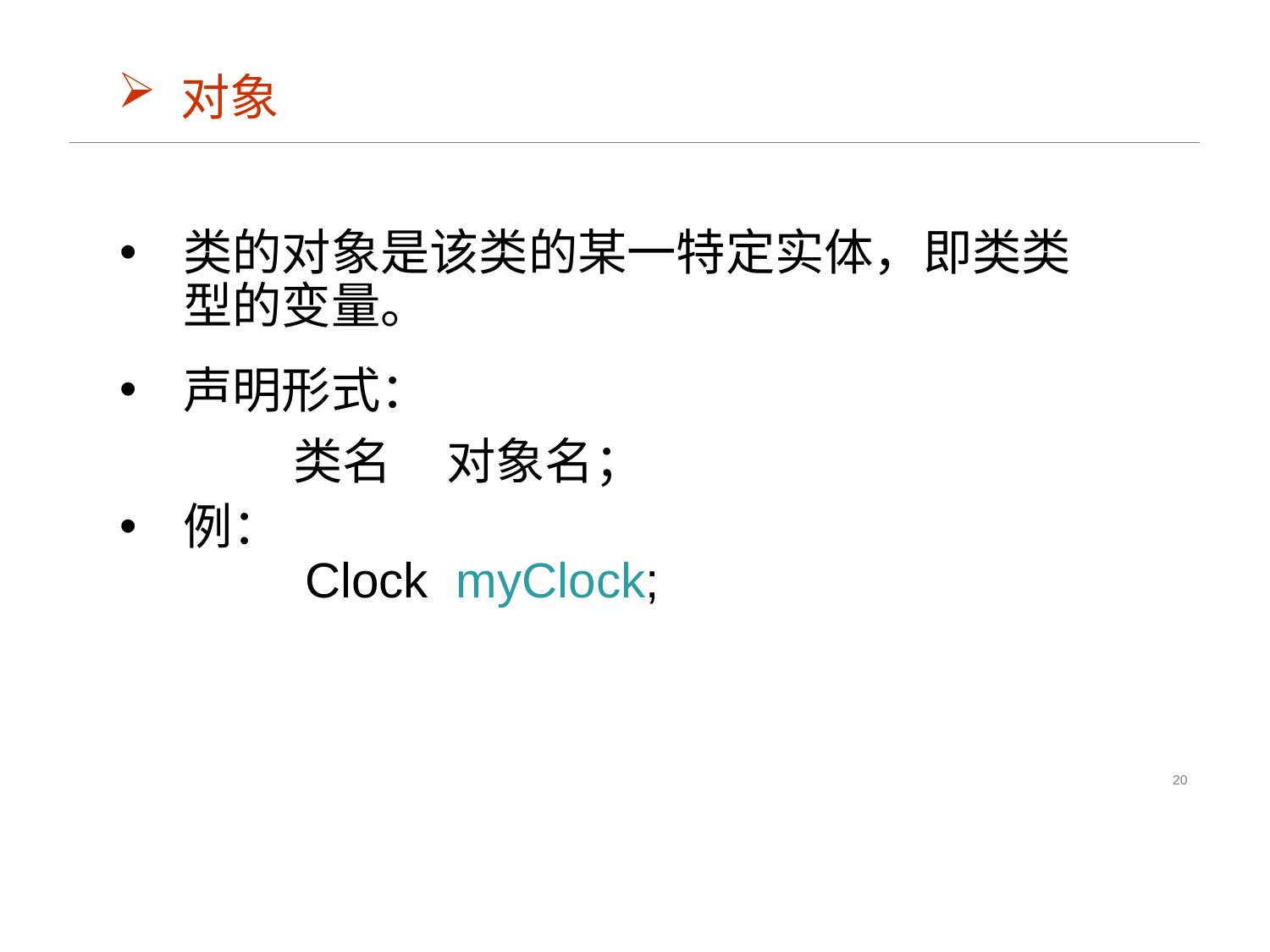

对象

类的对象是该类的某一特定实体，即类类型的变量。
声明形式：
          类名     对象名；
例：
          Clock  myClock;
20